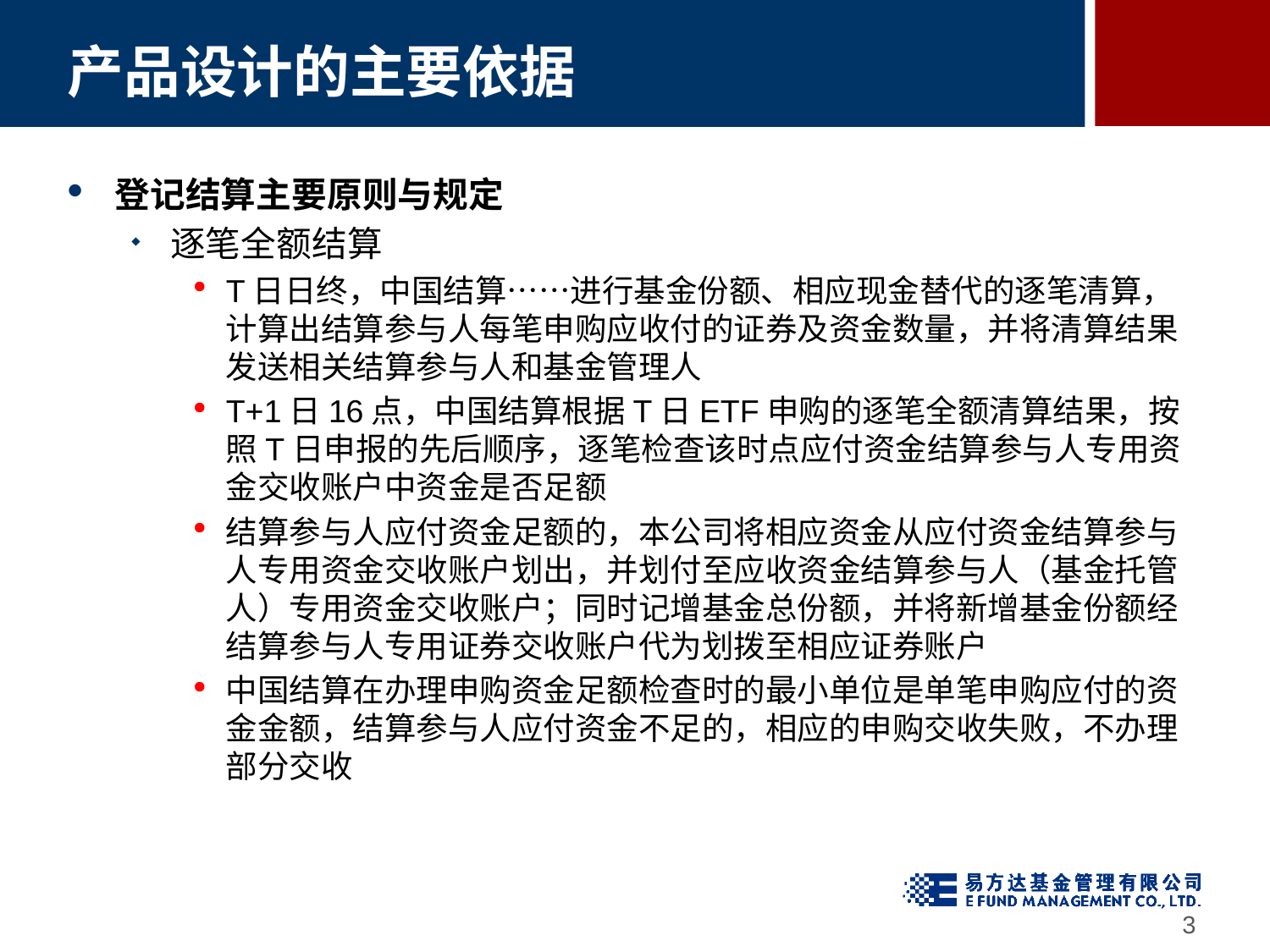

# 产品设计的主要依据
登记结算主要原则与规定
逐笔全额结算
T日日终，中国结算……进行基金份额、相应现金替代的逐笔清算，计算出结算参与人每笔申购应收付的证券及资金数量，并将清算结果发送相关结算参与人和基金管理人
T+1日16点，中国结算根据T日ETF申购的逐笔全额清算结果，按照T日申报的先后顺序，逐笔检查该时点应付资金结算参与人专用资金交收账户中资金是否足额
结算参与人应付资金足额的，本公司将相应资金从应付资金结算参与人专用资金交收账户划出，并划付至应收资金结算参与人（基金托管人）专用资金交收账户；同时记增基金总份额，并将新增基金份额经结算参与人专用证券交收账户代为划拨至相应证券账户
中国结算在办理申购资金足额检查时的最小单位是单笔申购应付的资金金额，结算参与人应付资金不足的，相应的申购交收失败，不办理部分交收